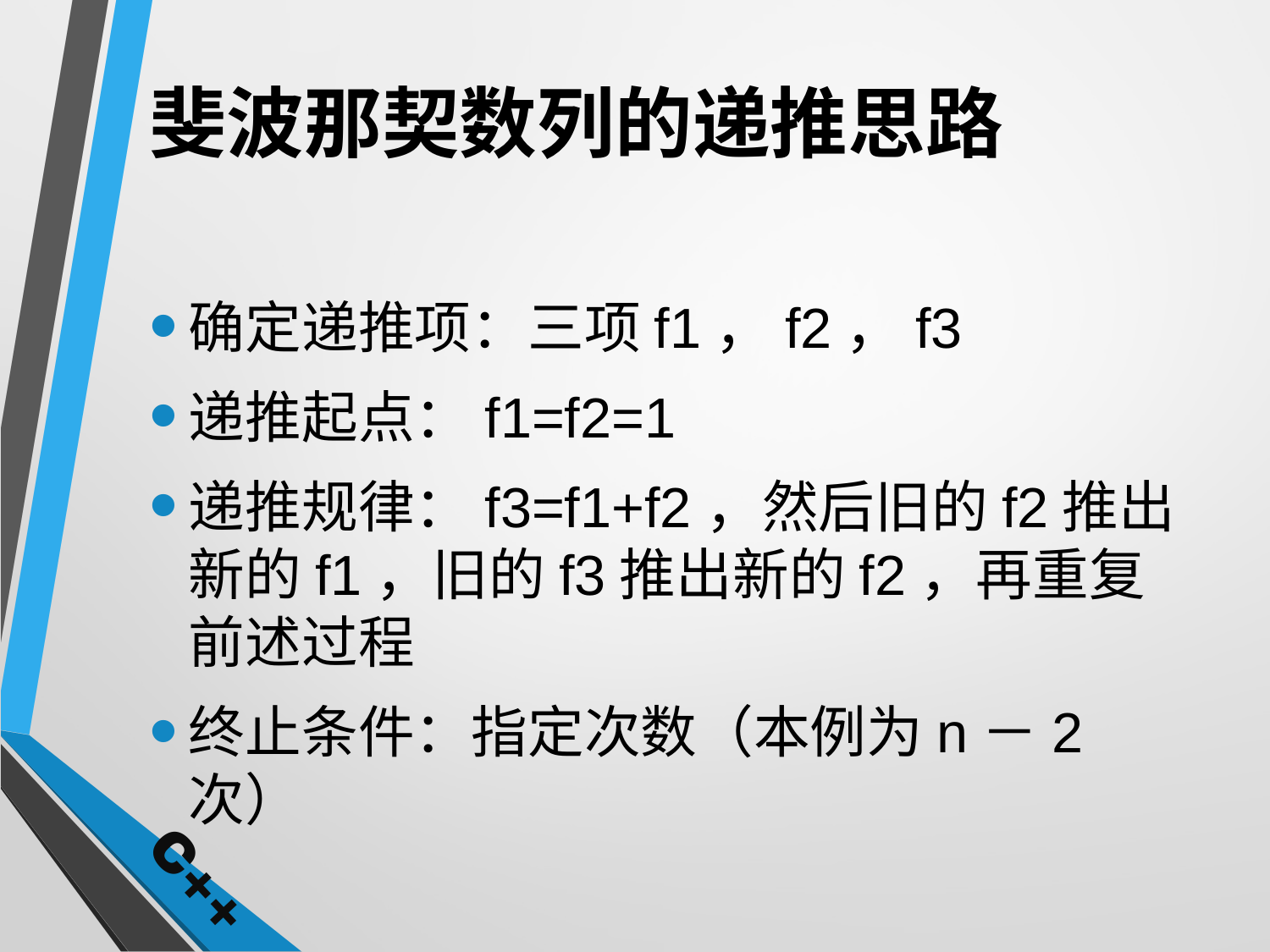

# 斐波那契数列的递推思路
确定递推项：三项f1，f2，f3
递推起点：f1=f2=1
递推规律：f3=f1+f2，然后旧的f2推出新的f1，旧的f3推出新的f2，再重复前述过程
终止条件：指定次数（本例为n－2次）